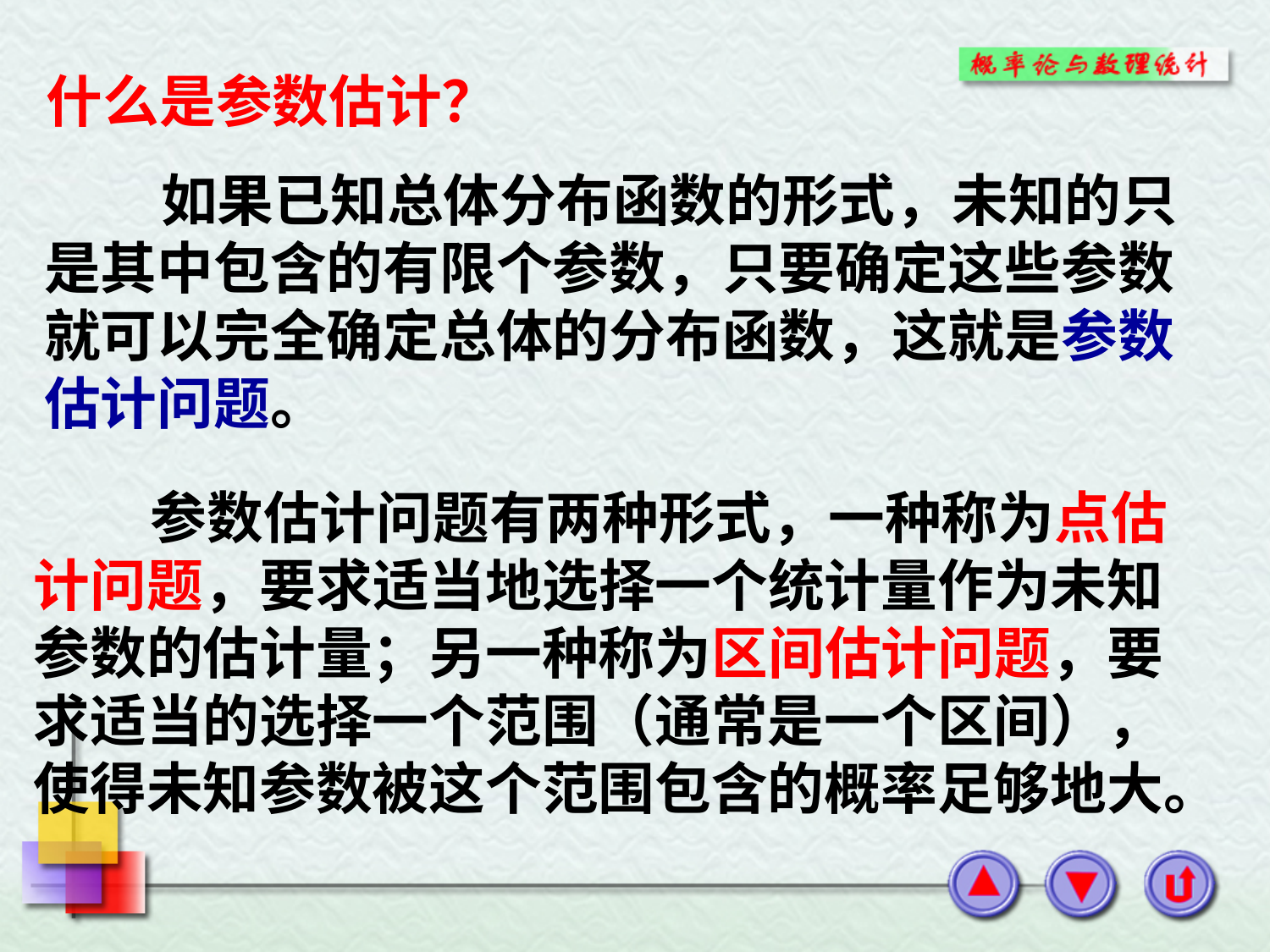

什么是参数估计？
        如果已知总体分布函数的形式，未知的只是其中包含的有限个参数，只要确定这些参数就可以完全确定总体的分布函数，这就是参数估计问题。
        参数估计问题有两种形式，一种称为点估计问题，要求适当地选择一个统计量作为未知参数的估计量；另一种称为区间估计问题，要求适当的选择一个范围（通常是一个区间），使得未知参数被这个范围包含的概率足够地大。